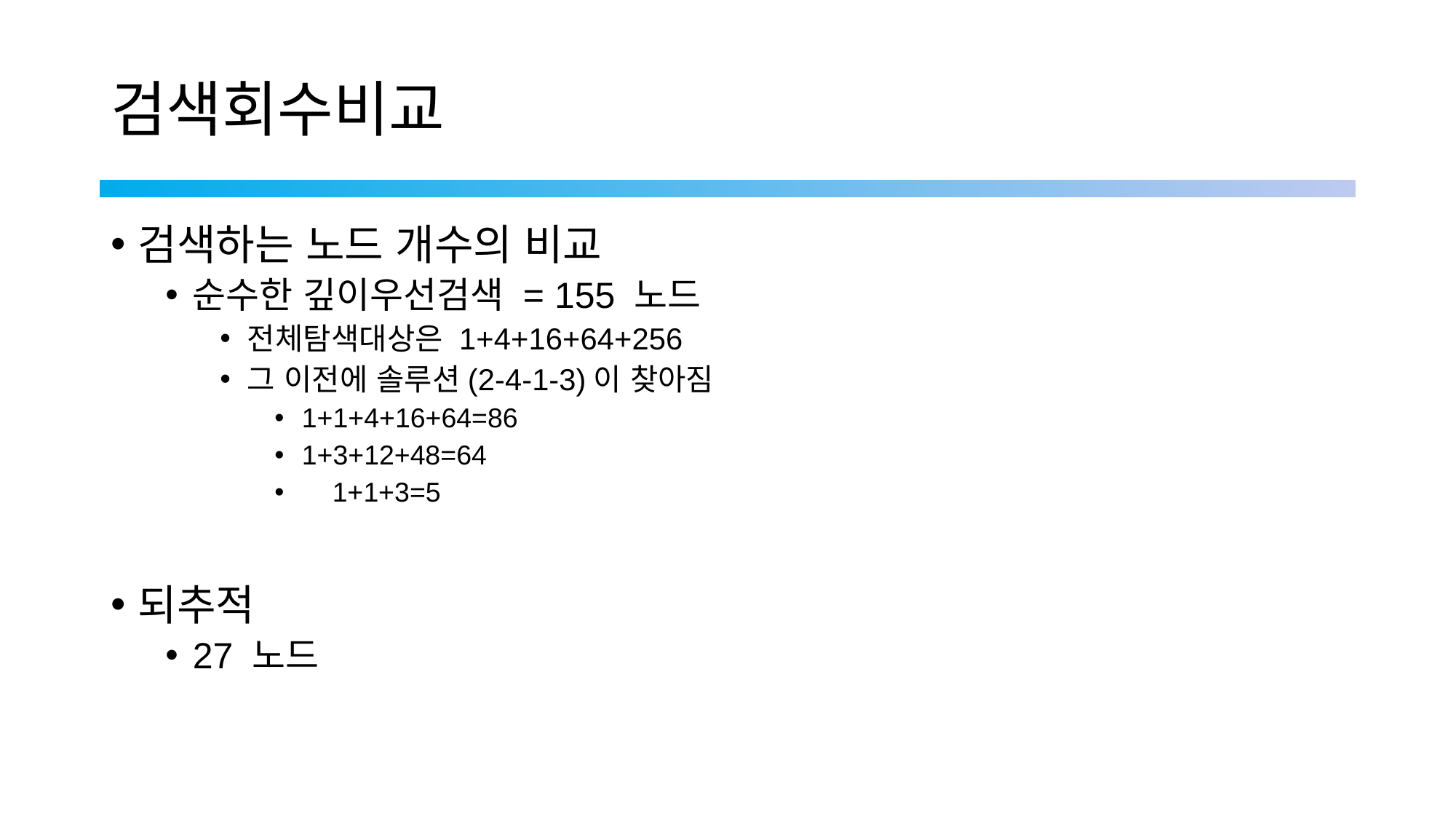

# 검색회수비교
검색하는 노드 개수의 비교
순수한 깊이우선검색 = 155 노드
전체탐색대상은 1+4+16+64+256
그 이전에 솔루션(2-4-1-3)이 찾아짐
1+1+4+16+64=86
1+3+12+48=64
    1+1+3=5

되추적
27 노드